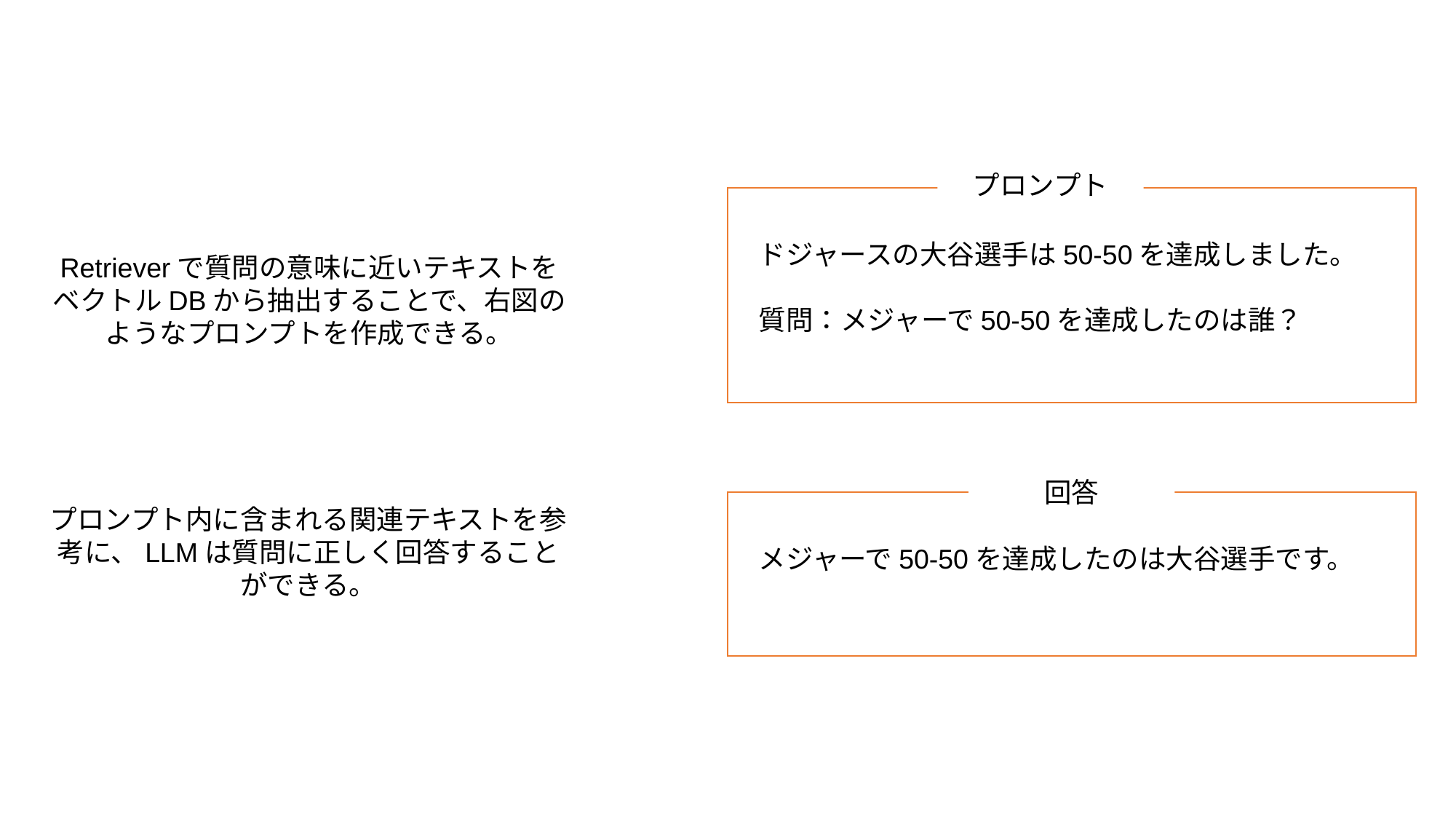

プロンプト

ドジャースの大谷選手は50-50を達成しました。

質問：メジャーで50-50を達成したのは誰？

Retrieverで質問の意味に近いテキストをベクトルDBから抽出することで、右図のようなプロンプトを作成できる。
回答

プロンプト内に含まれる関連テキストを参考に、LLMは質問に正しく回答することができる。
メジャーで50-50を達成したのは大谷選手です。